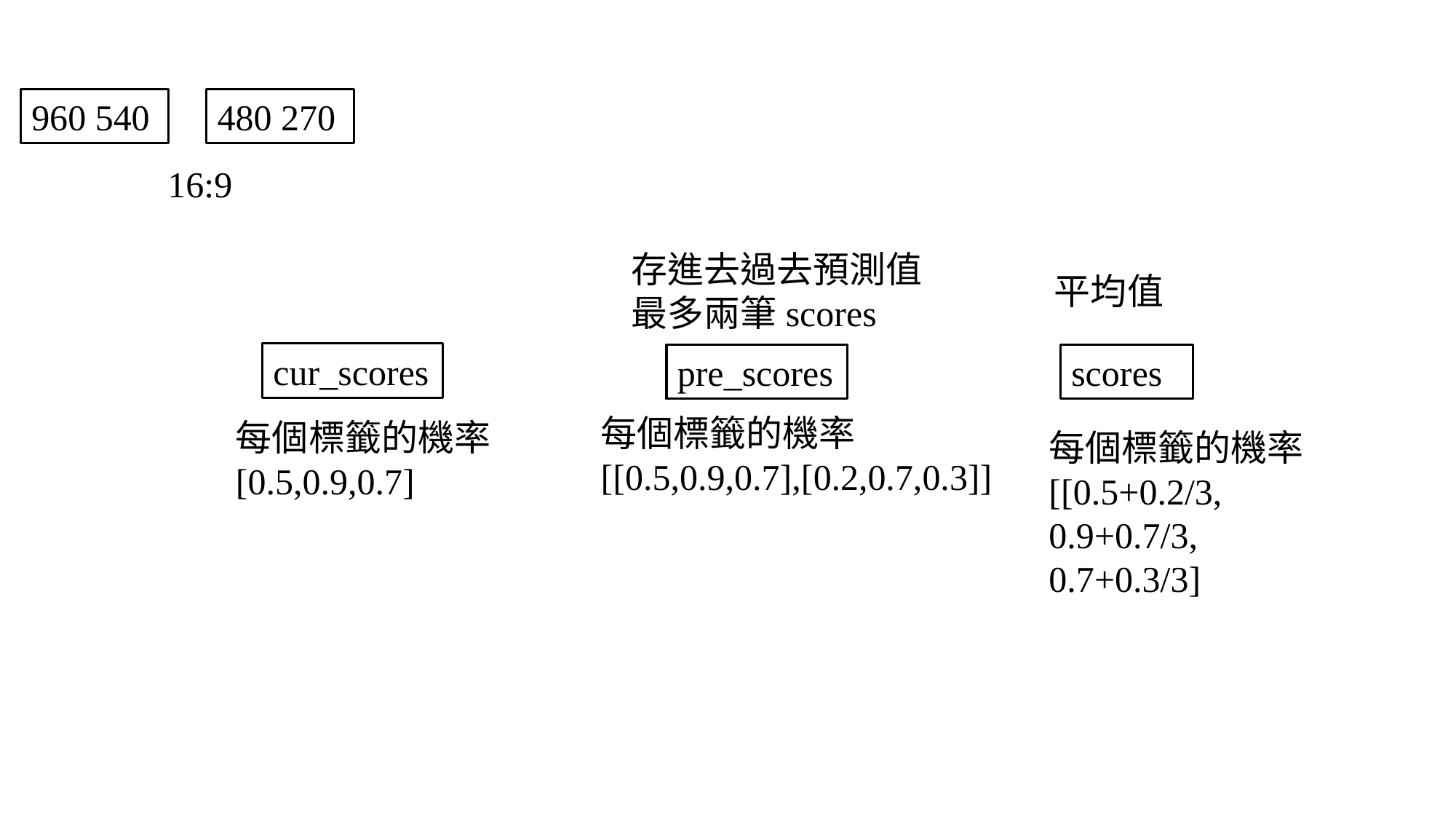

480 270
960 540
16:9
存進去過去預測值
最多兩筆scores
pre_scores
每個標籤的機率
[[0.5,0.9,0.7],[0.2,0.7,0.3]]
平均值
scores
每個標籤的機率
[[0.5+0.2/3,
0.9+0.7/3,
0.7+0.3/3]
cur_scores
每個標籤的機率
[0.5,0.9,0.7]